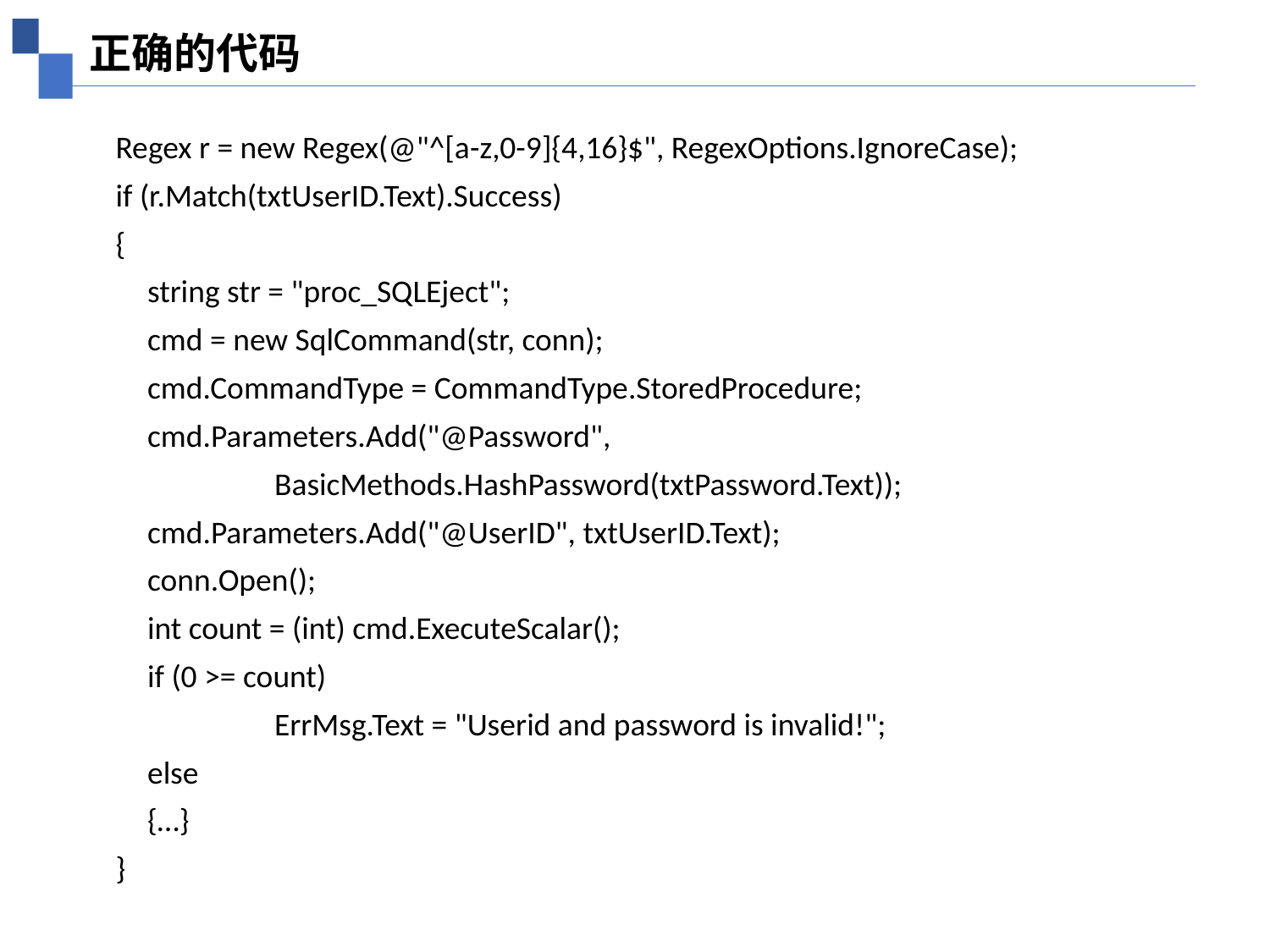

正确的代码
Regex r = new Regex(@"^[a-z,0-9]{4,16}$", RegexOptions.IgnoreCase);
if (r.Match(txtUserID.Text).Success)
{
	string str = "proc_SQLEject";
	cmd = new SqlCommand(str, conn);
	cmd.CommandType = CommandType.StoredProcedure;
	cmd.Parameters.Add("@Password",
		BasicMethods.HashPassword(txtPassword.Text));
	cmd.Parameters.Add("@UserID", txtUserID.Text);
	conn.Open();
	int count = (int) cmd.ExecuteScalar();
	if (0 >= count)
		ErrMsg.Text = "Userid and password is invalid!";
	else
	{…}
}
18